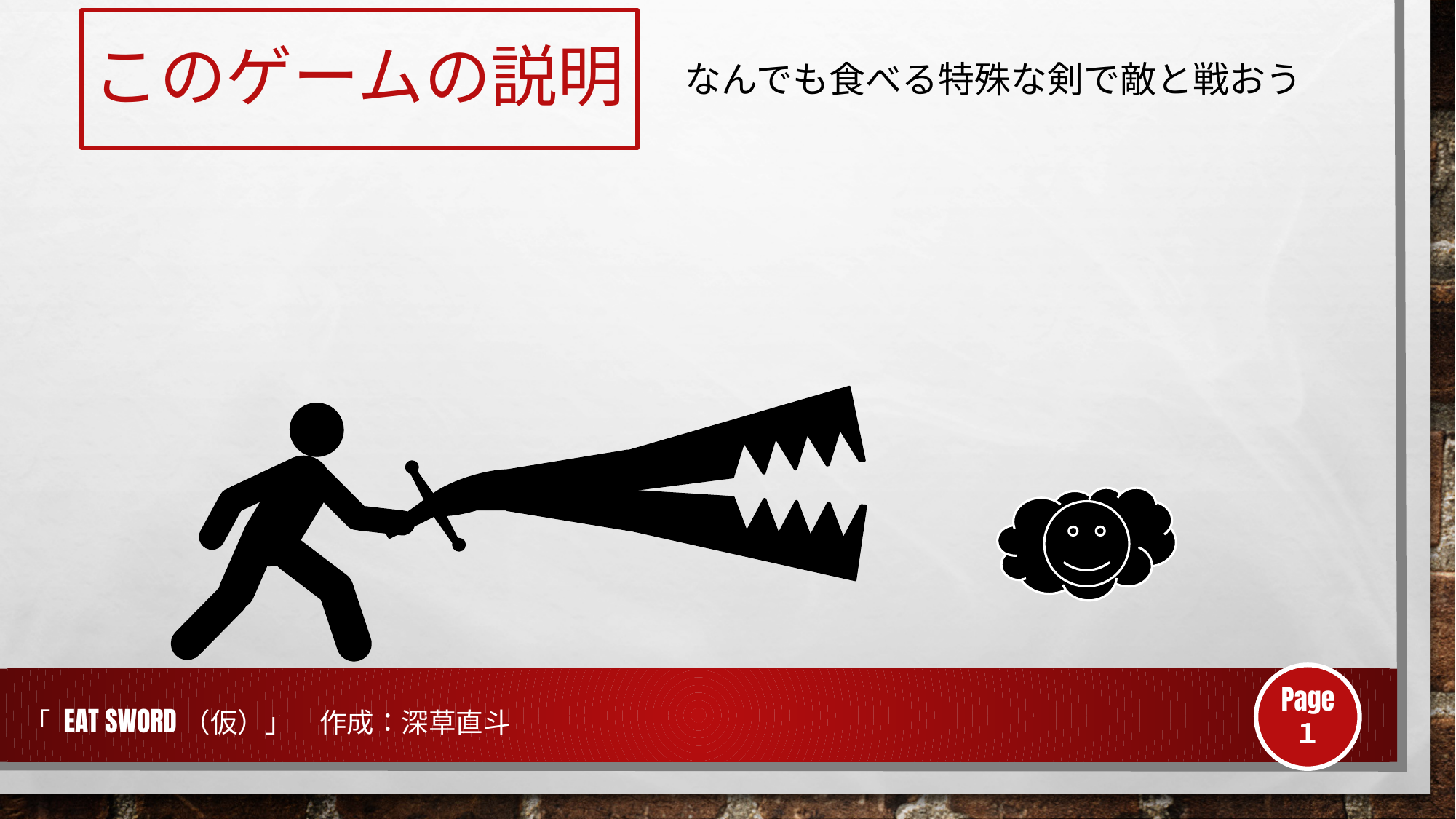

# このゲームの説明
なんでも食べる特殊な剣で敵と戦おう

Page
１
「 EAT SWORD（仮）」　作成：深草直斗